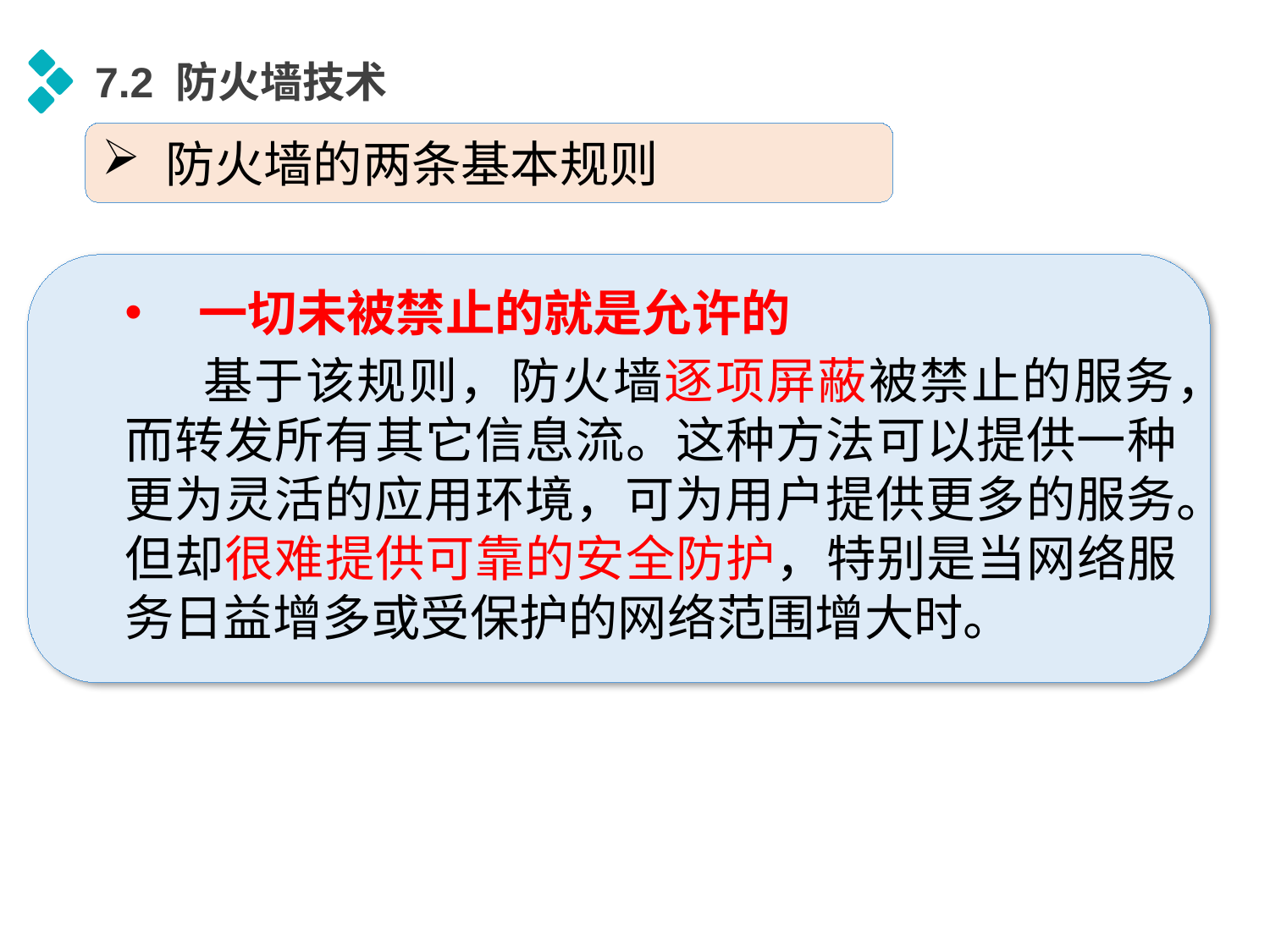

7.2 防火墙技术

防火墙的两条基本规则
一切未被禁止的就是允许的
     基于该规则，防火墙逐项屏蔽被禁止的服务，而转发所有其它信息流。这种方法可以提供一种更为灵活的应用环境，可为用户提供更多的服务。但却很难提供可靠的安全防护，特别是当网络服务日益增多或受保护的网络范围增大时。